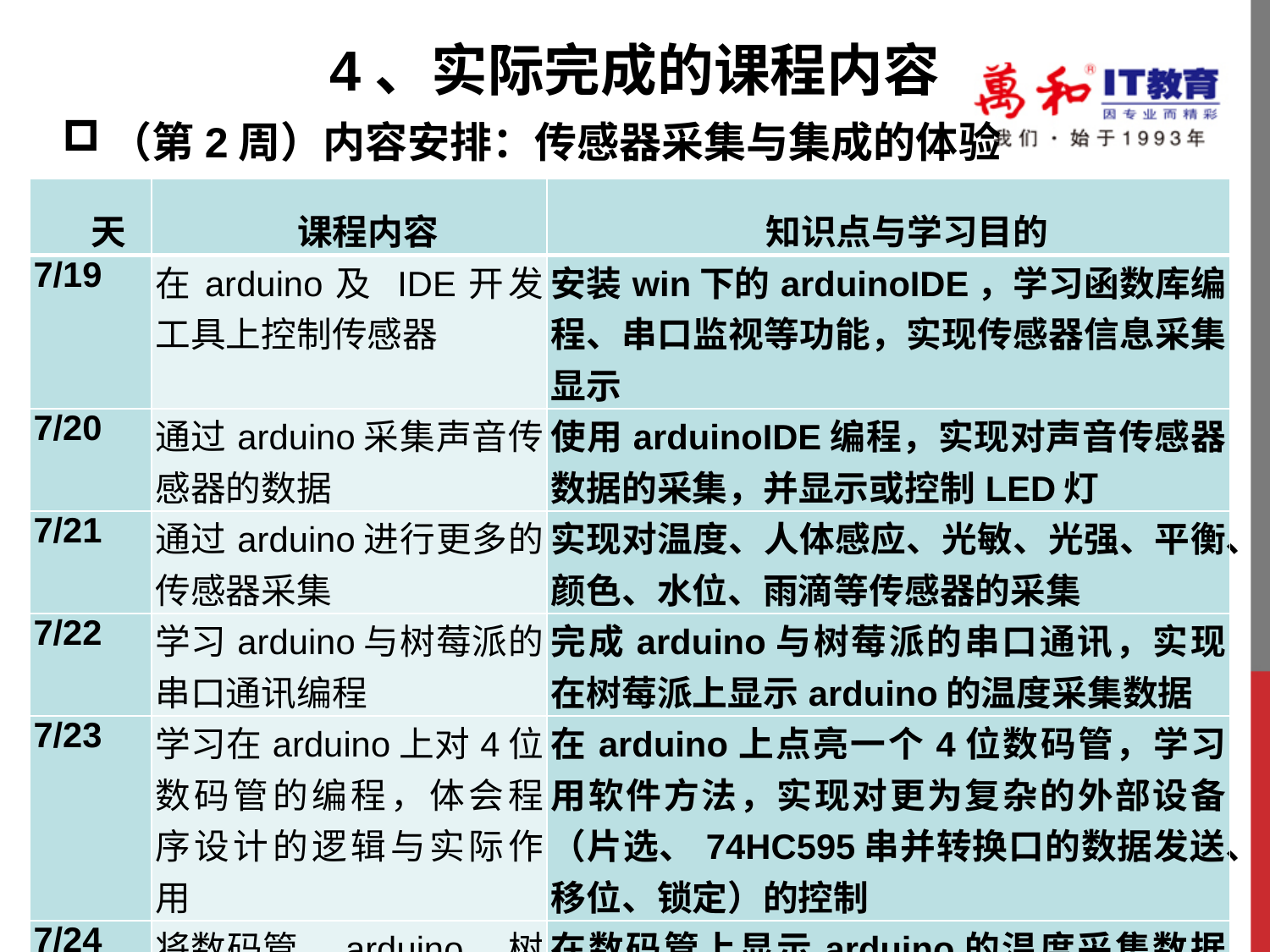

# 4、实际完成的课程内容
（第2周）内容安排：传感器采集与集成的体验
| 天 | 课程内容 | 知识点与学习目的 |
| --- | --- | --- |
| 7/19 | 在arduino及 IDE开发工具上控制传感器 | 安装win下的arduinoIDE，学习函数库编程、串口监视等功能，实现传感器信息采集显示 |
| 7/20 | 通过arduino采集声音传感器的数据 | 使用arduinoIDE编程，实现对声音传感器数据的采集，并显示或控制LED灯 |
| 7/21 | 通过arduino进行更多的传感器采集 | 实现对温度、人体感应、光敏、光强、平衡、颜色、水位、雨滴等传感器的采集 |
| 7/22 | 学习arduino与树莓派的串口通讯编程 | 完成arduino与树莓派的串口通讯，实现在树莓派上显示arduino的温度采集数据 |
| 7/23 | 学习在arduino上对4位数码管的编程，体会程序设计的逻辑与实际作用 | 在arduino上点亮一个4位数码管，学习用软件方法，实现对更为复杂的外部设备（片选、74HC595串并转换口的数据发送、移位、锁定）的控制 |
| 7/24 | 将数码管、arduino、树莓派三者集成 | 在数码管上显示arduino的温度采集数据及树莓派的实时时间，在树莓派上显示时间和arduino的温度数据 |
| 7/25 | 休息 |  |